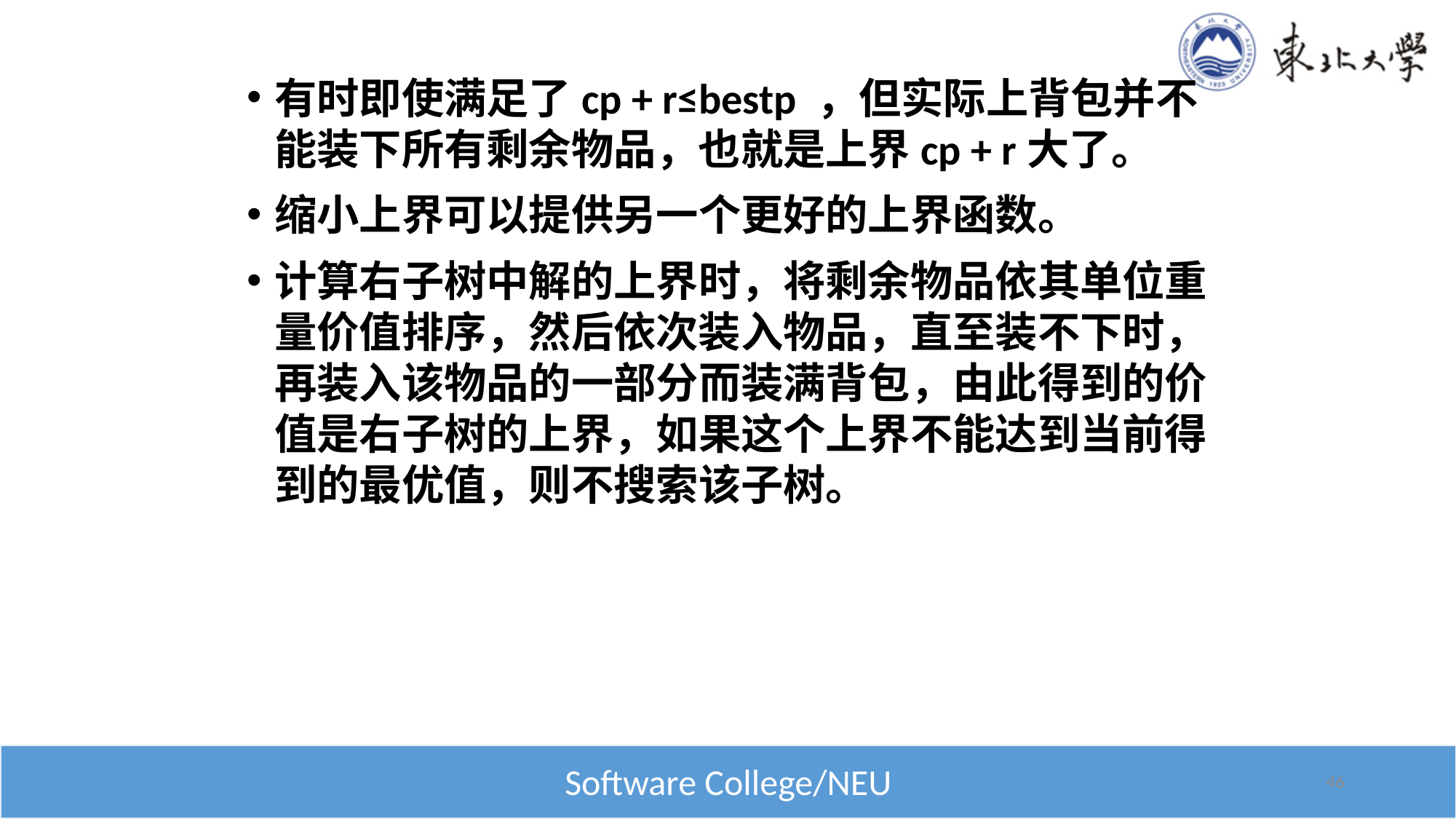

有时即使满足了cp + r≤bestp ，但实际上背包并不能装下所有剩余物品，也就是上界cp + r大了。
缩小上界可以提供另一个更好的上界函数。
计算右子树中解的上界时，将剩余物品依其单位重量价值排序，然后依次装入物品，直至装不下时，再装入该物品的一部分而装满背包，由此得到的价值是右子树的上界，如果这个上界不能达到当前得到的最优值，则不搜索该子树。
46